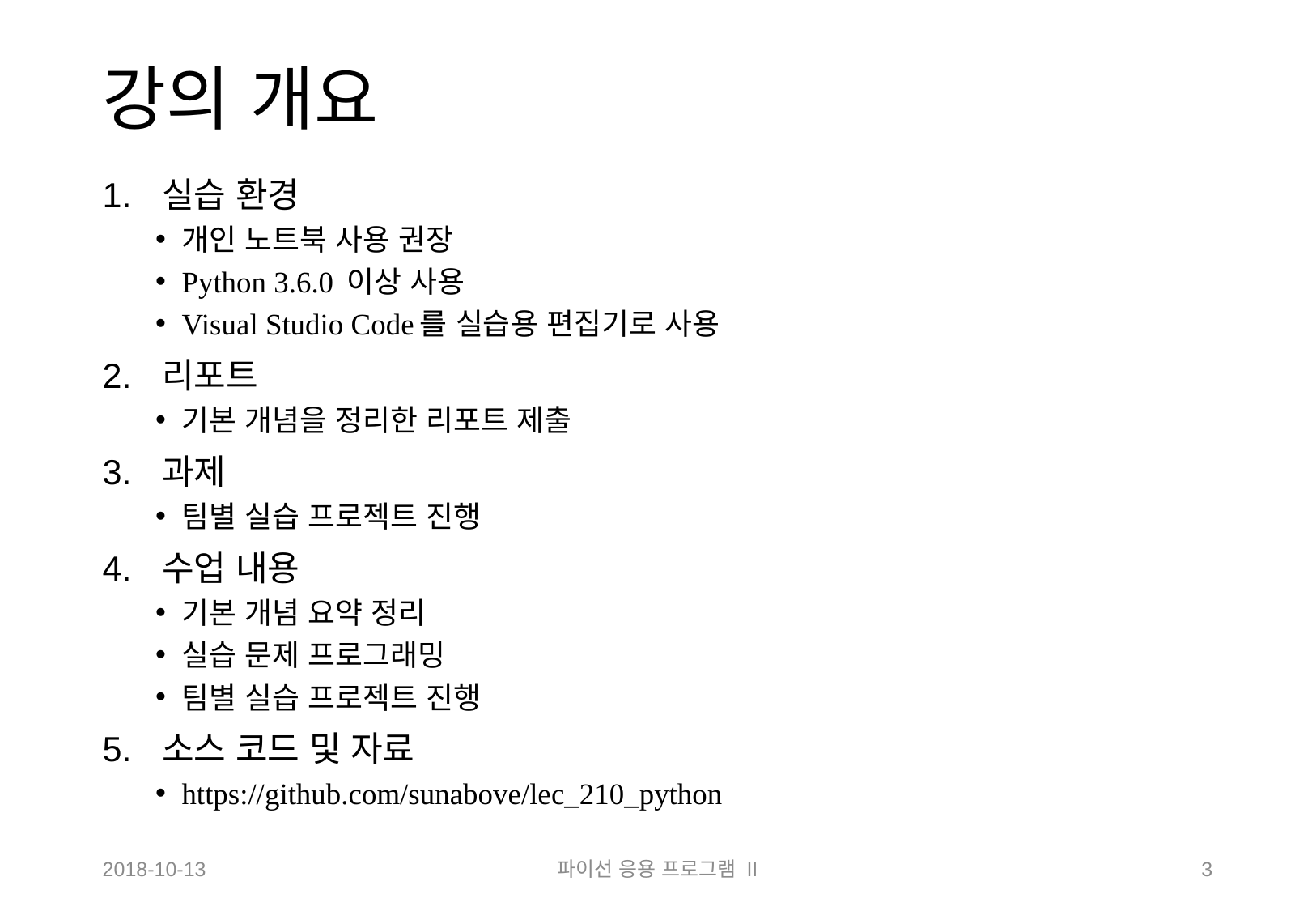

# 강의 개요
실습 환경
개인 노트북 사용 권장
Python 3.6.0 이상 사용
Visual Studio Code를 실습용 편집기로 사용
리포트
기본 개념을 정리한 리포트 제출
과제
팀별 실습 프로젝트 진행
수업 내용
기본 개념 요약 정리
실습 문제 프로그래밍
팀별 실습 프로젝트 진행
소스 코드 및 자료
https://github.com/sunabove/lec_210_python

2018-10-13
파이선 응용 프로그램 II
3